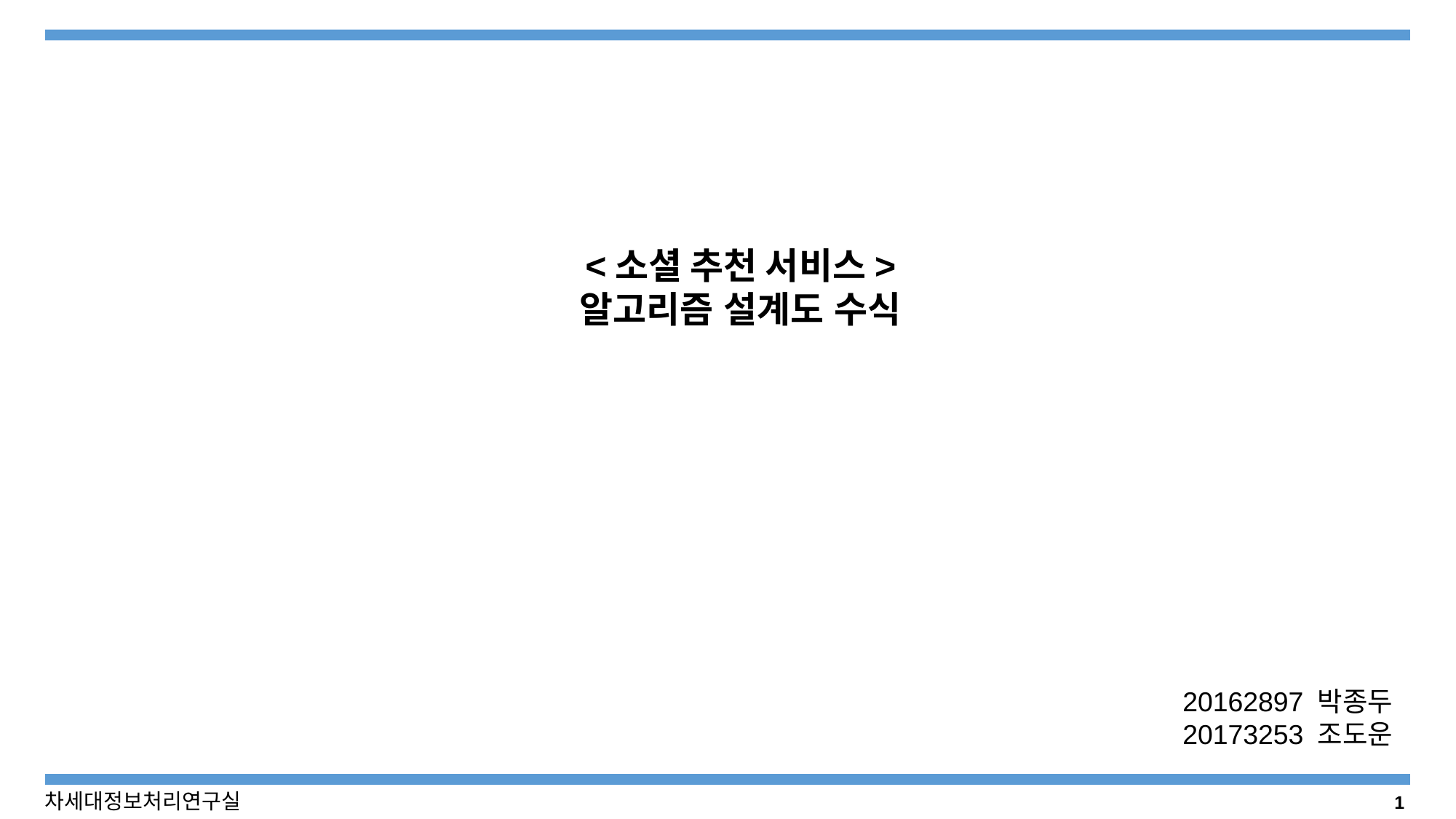

<소셜 추천 서비스>
알고리즘 설계도 수식
20162897 박종두
20173253 조도운
1